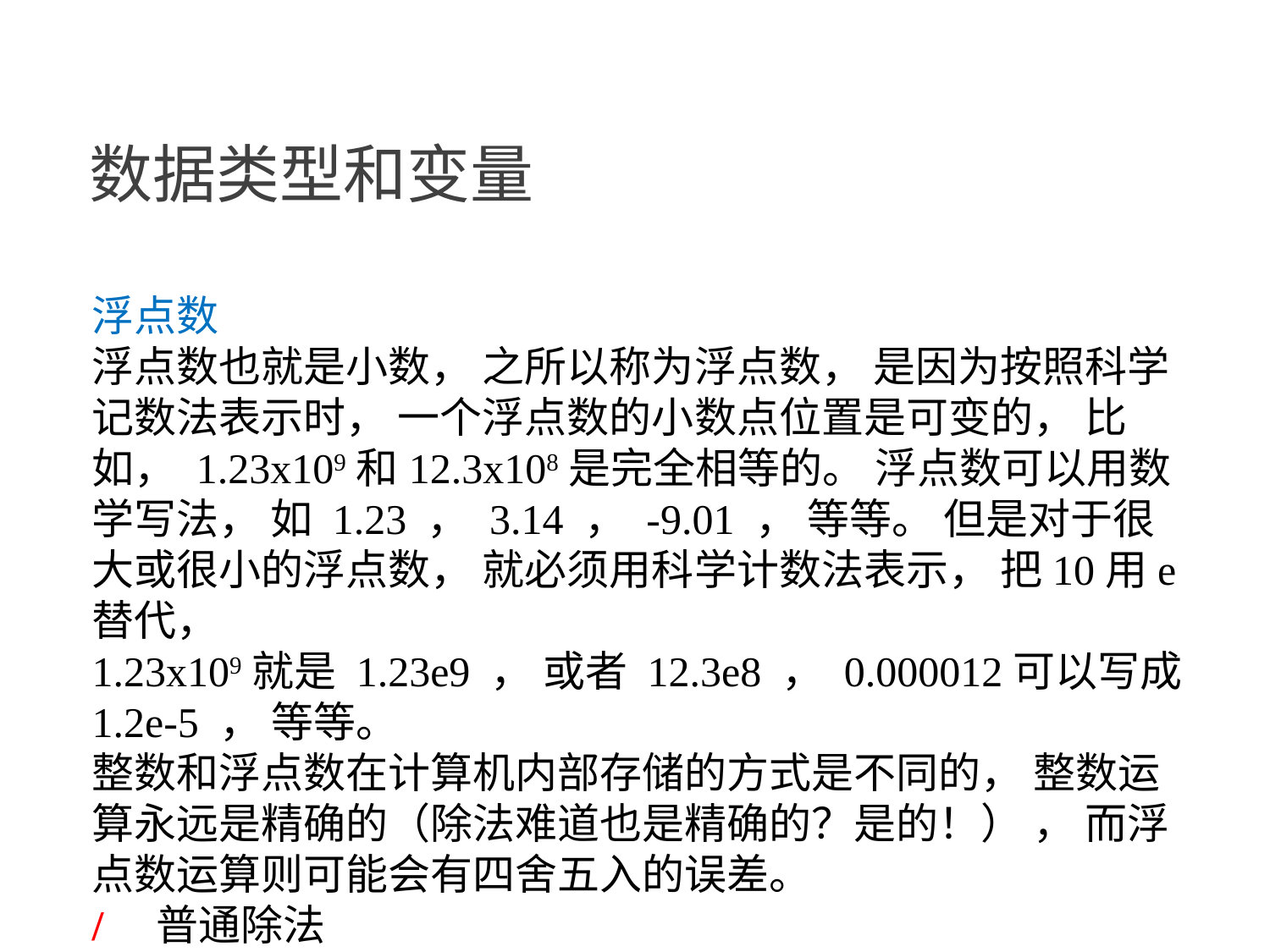

数据类型和变量
浮点数
浮点数也就是小数， 之所以称为浮点数， 是因为按照科学记数法表示时， 一个浮点数的小数点位置是可变的， 比如， 1.23x109和12.3x108是完全相等的。 浮点数可以用数学写法， 如 1.23 ， 3.14 ， -9.01 ， 等等。 但是对于很大或很小的浮点数， 就必须用科学计数法表示， 把10用e替代，
1.23x109就是 1.23e9 ， 或者 12.3e8 ， 0.000012可以写成 1.2e-5 ， 等等。
整数和浮点数在计算机内部存储的方式是不同的， 整数运算永远是精确的（除法难道也是精确的？是的！） ， 而浮点数运算则可能会有四舍五入的误差。
/    普通除法
//   地板除法，结果永远是整数